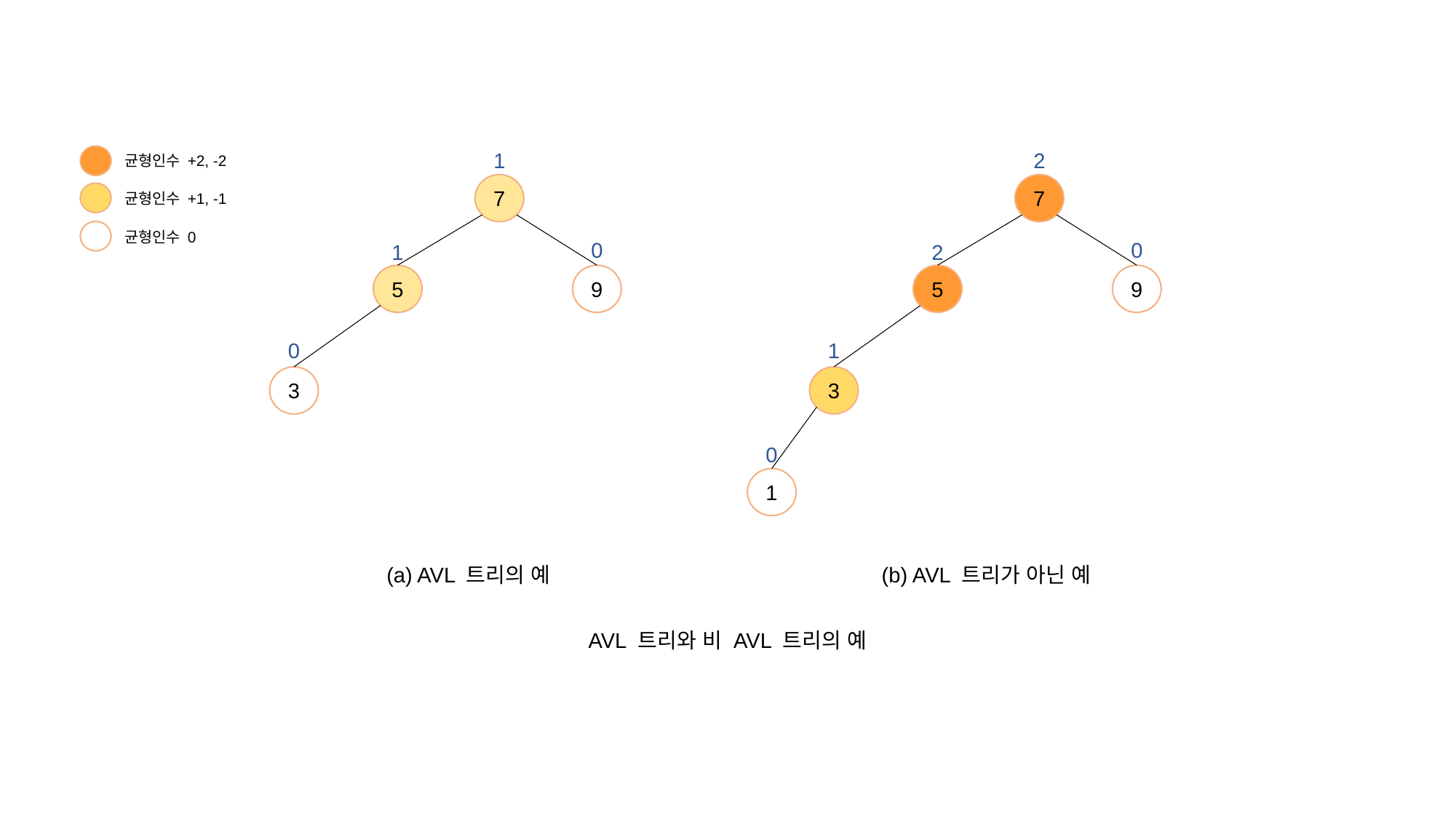

1
2
균형인수 +2, -2

7
7

균형인수 +1, -1

균형인수 0
0
0
1
2
5
9
5
9
0
1
3
3
0
1
(a) AVL 트리의 예
(b) AVL 트리가 아닌 예
AVL 트리와 비 AVL 트리의 예